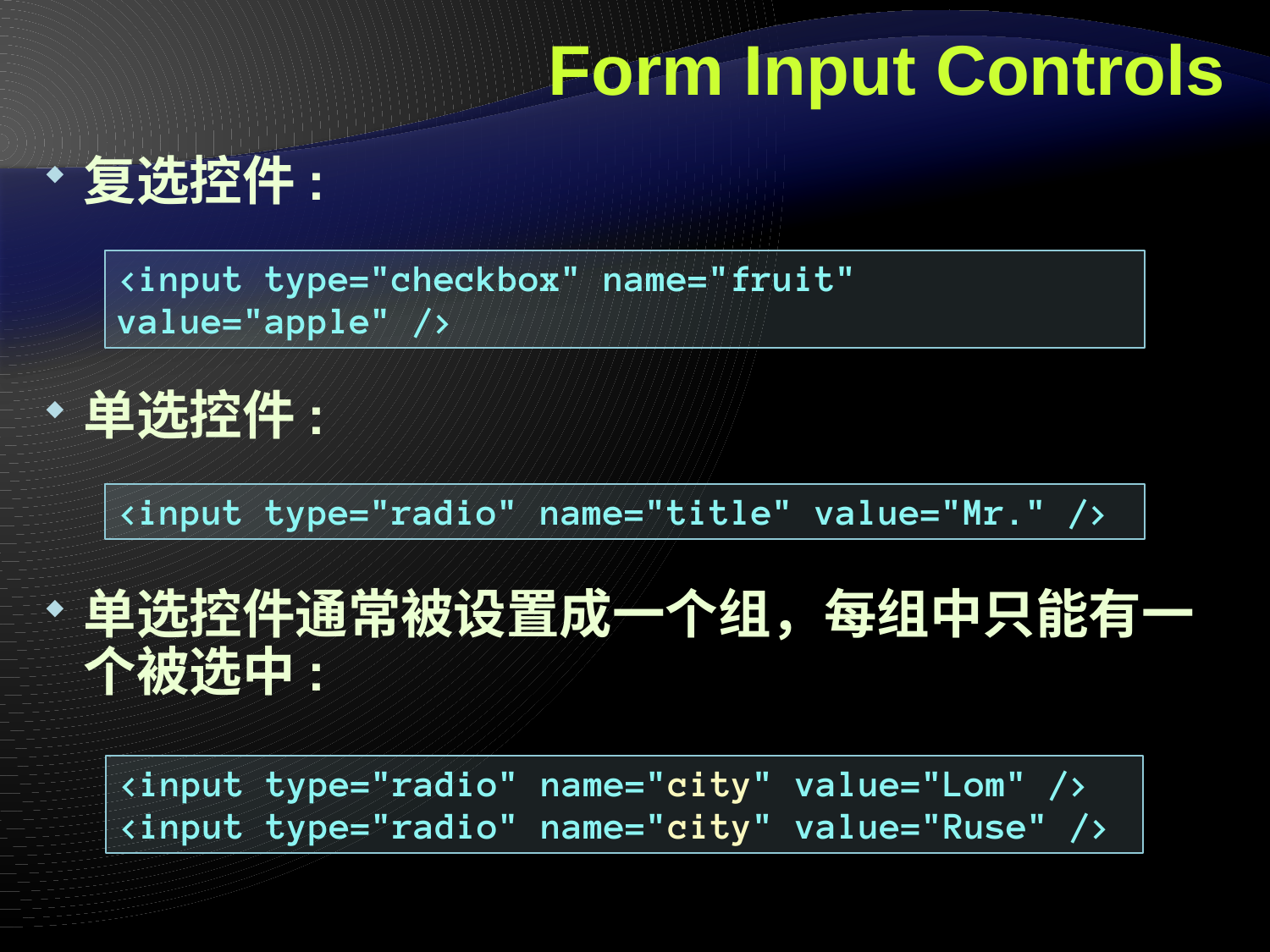

# Form Input Controls
复选控件:

单选控件:

单选控件通常被设置成一个组，每组中只能有一个被选中:
<input type="checkbox" name="fruit" value="apple" />
<input type="radio" name="title" value="Mr." />
<input type="radio" name="city" value="Lom" />
<input type="radio" name="city" value="Ruse" />
76